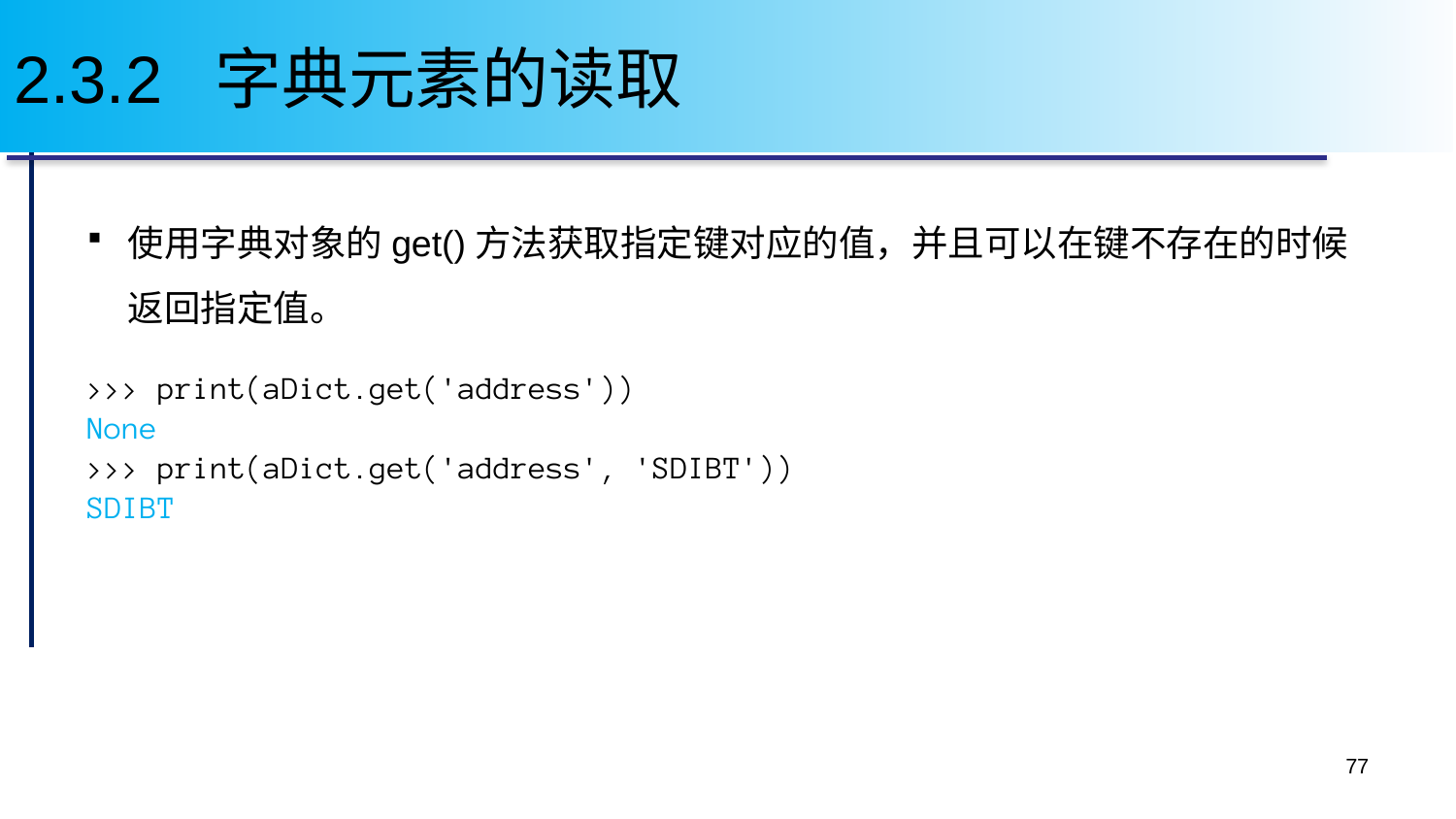

# 2.3.2  字典元素的读取
使用字典对象的get()方法获取指定键对应的值，并且可以在键不存在的时候返回指定值。

>>> print(aDict.get('address'))
None
>>> print(aDict.get('address', 'SDIBT'))
SDIBT
77